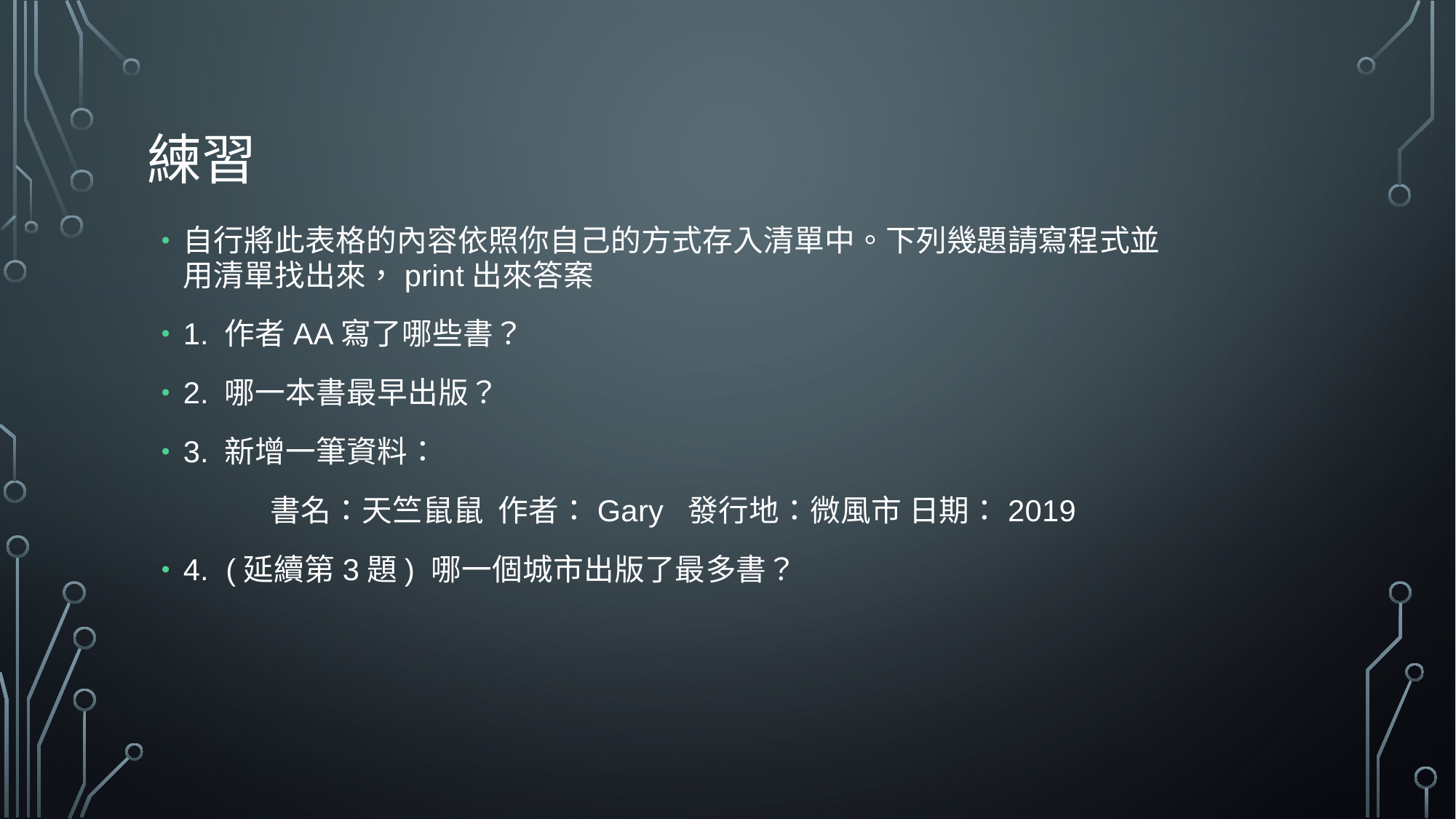

# 練習
自行將此表格的內容依照你自己的方式存入清單中。下列幾題請寫程式並用清單找出來，print出來答案
1. 作者AA寫了哪些書？
2. 哪一本書最早出版？
3. 新增一筆資料：
	書名：天竺鼠鼠  作者：Gary  發行地：微風市 日期：2019
4.  (延續第3題) 哪一個城市出版了最多書？